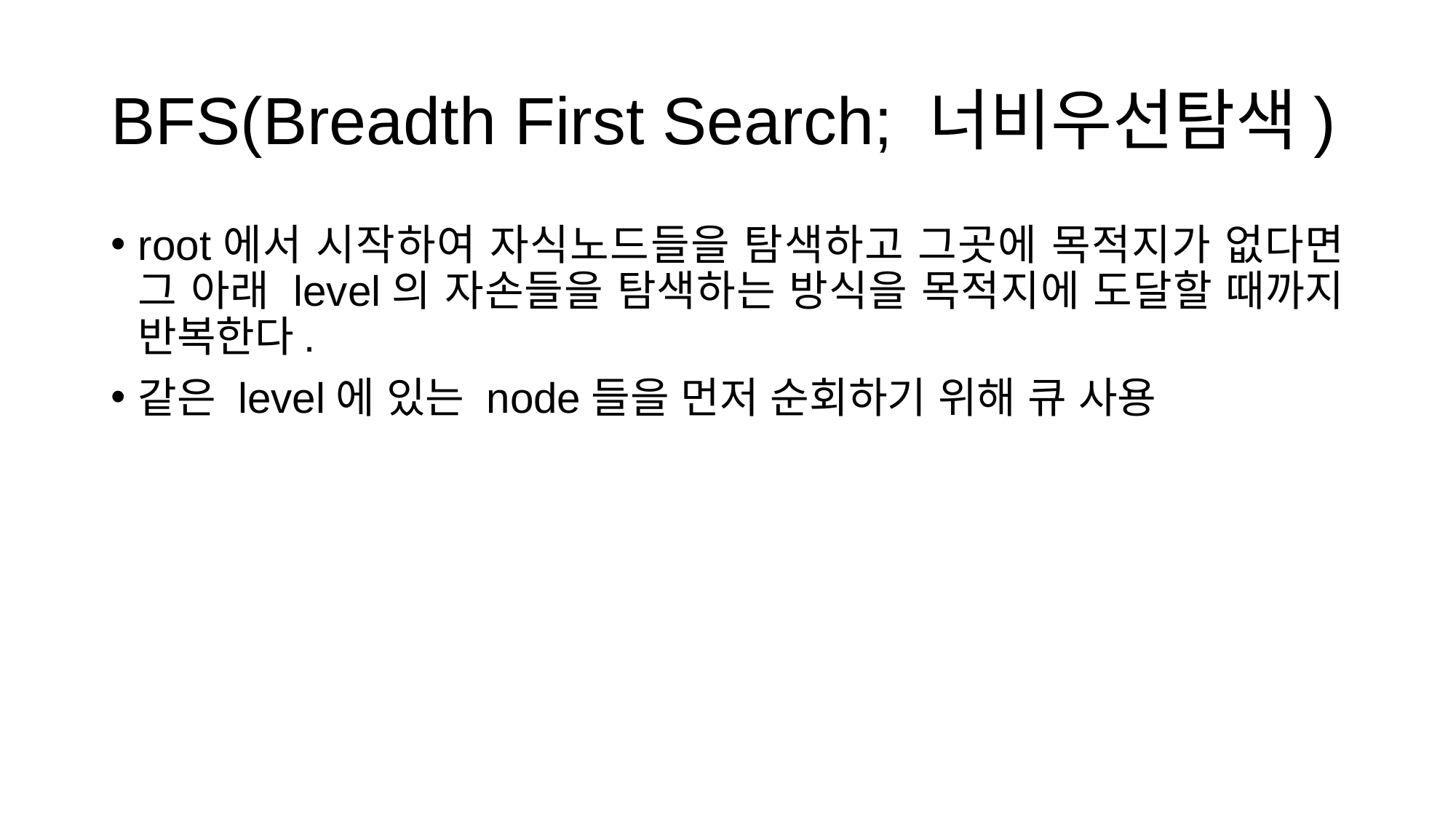

# BFS(Breadth First Search; 너비우선탐색)
root에서 시작하여 자식노드들을 탐색하고 그곳에 목적지가 없다면 그 아래 level의 자손들을 탐색하는 방식을 목적지에 도달할 때까지 반복한다.
같은 level에 있는 node들을 먼저 순회하기 위해 큐 사용